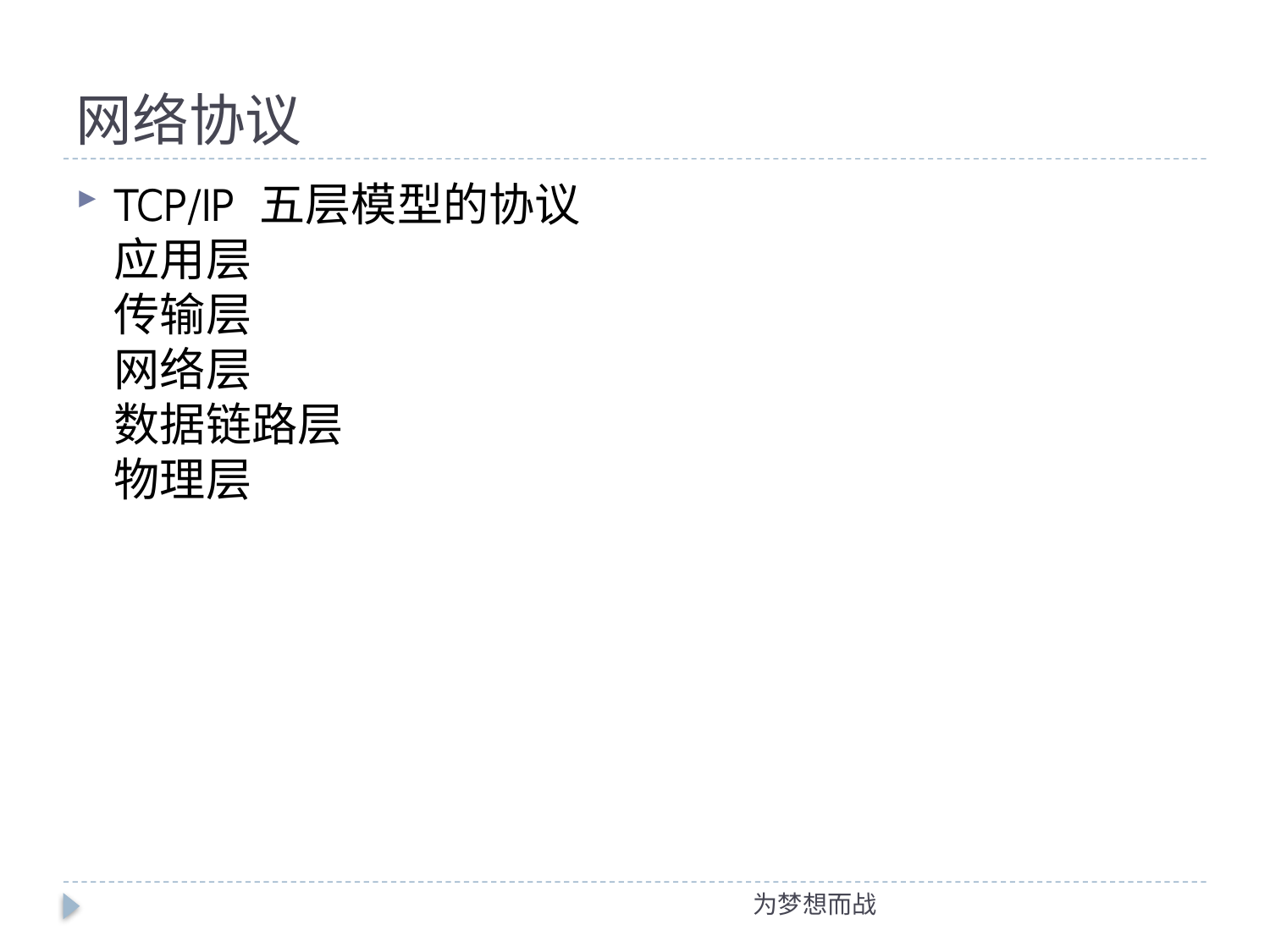

# 网络协议
TCP/IP 五层模型的协议 
应用层 
传输层 
网络层 
数据链路层 
物理层
为梦想而战